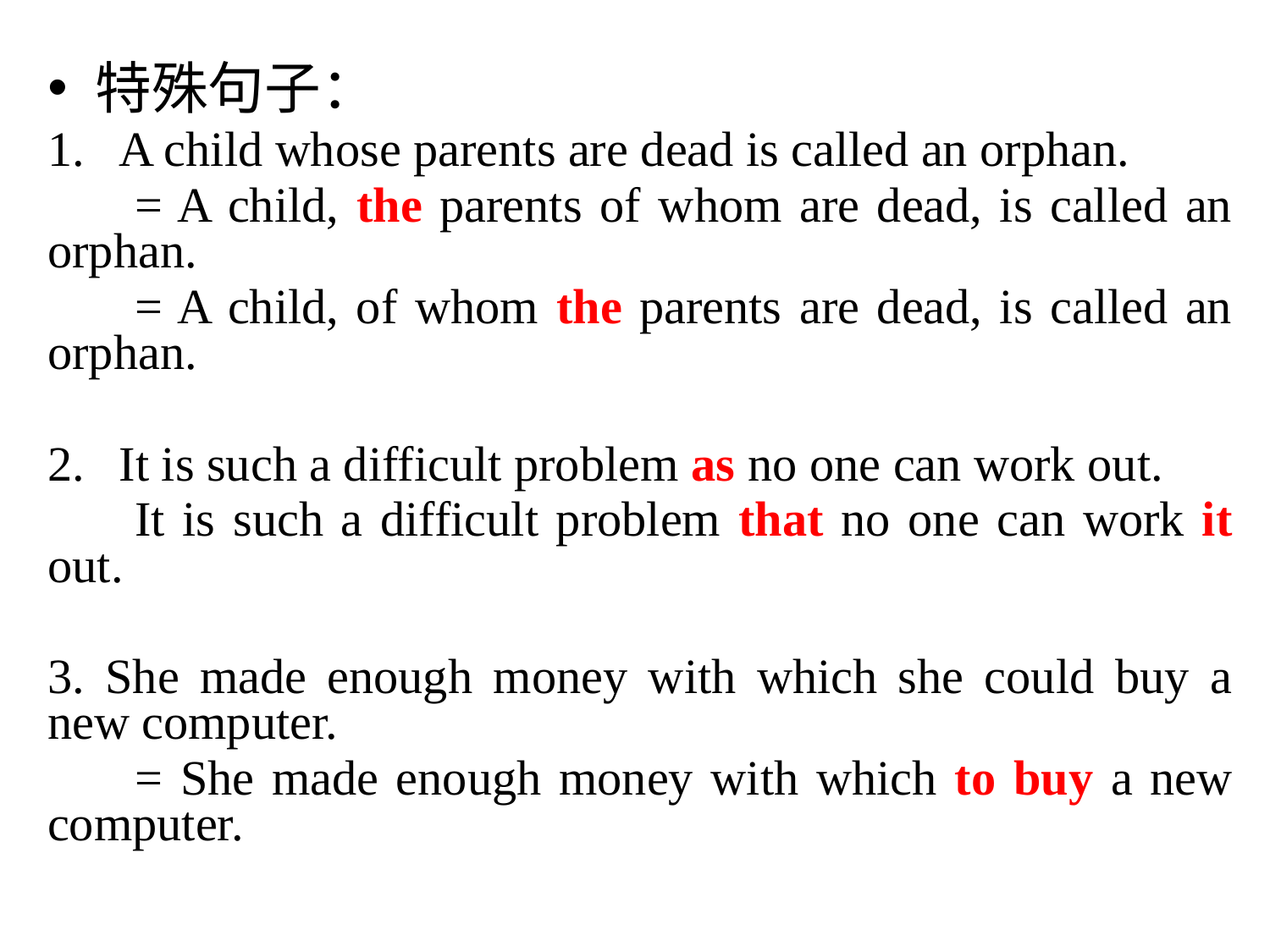

特殊句子：
A child whose parents are dead is called an orphan.
     = A child, the parents of whom are dead, is called an orphan.
     = A child, of whom the parents are dead, is called an orphan.

It is such a difficult problem as no one can work out.
     It is such a difficult problem that no one can work it out.

3. She made enough money with which she could buy a new computer.
     = She made enough money with which to buy a new computer.